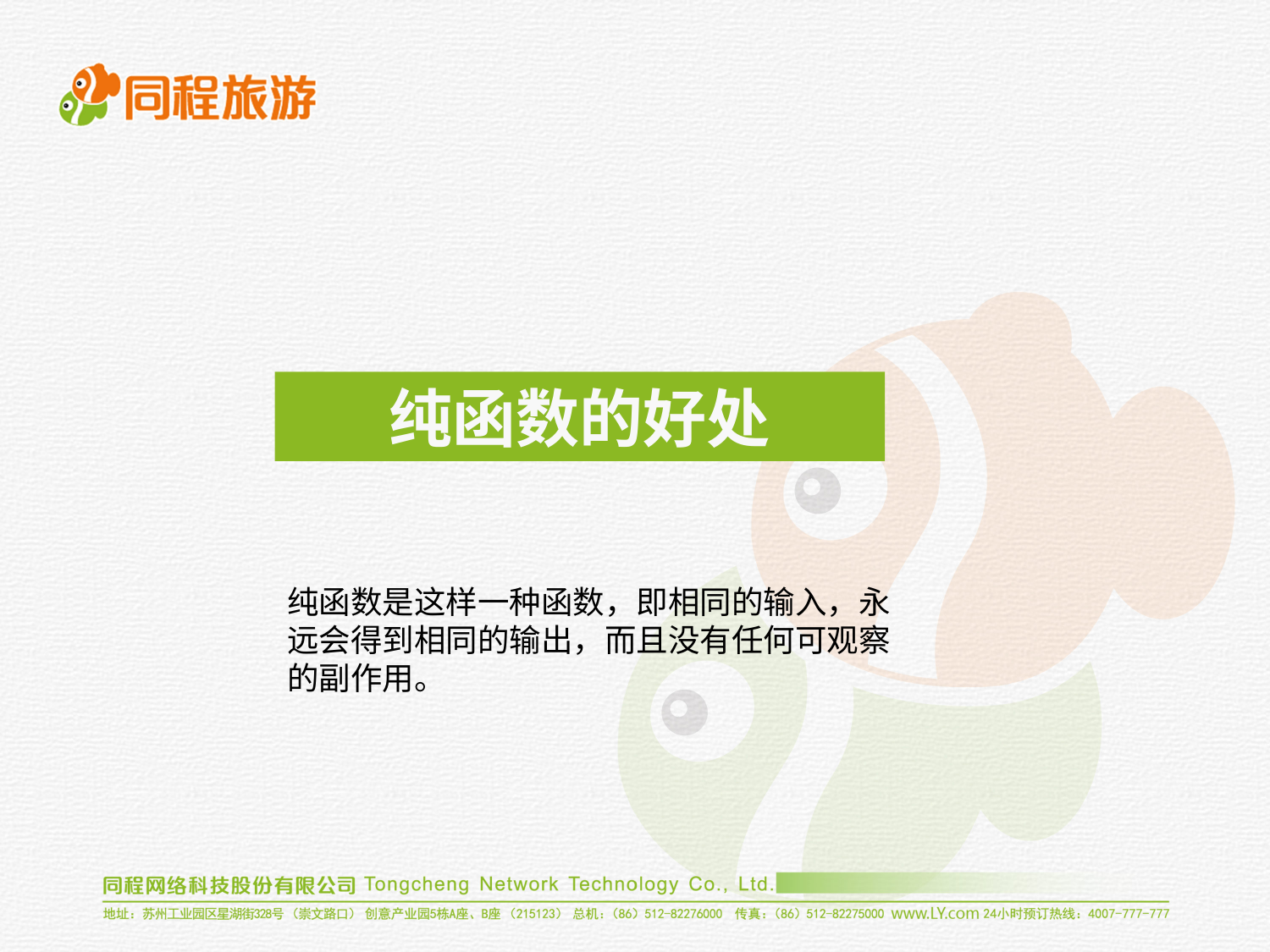

纯函数的好处
纯函数是这样一种函数，即相同的输入，永远会得到相同的输出，而且没有任何可观察的副作用。